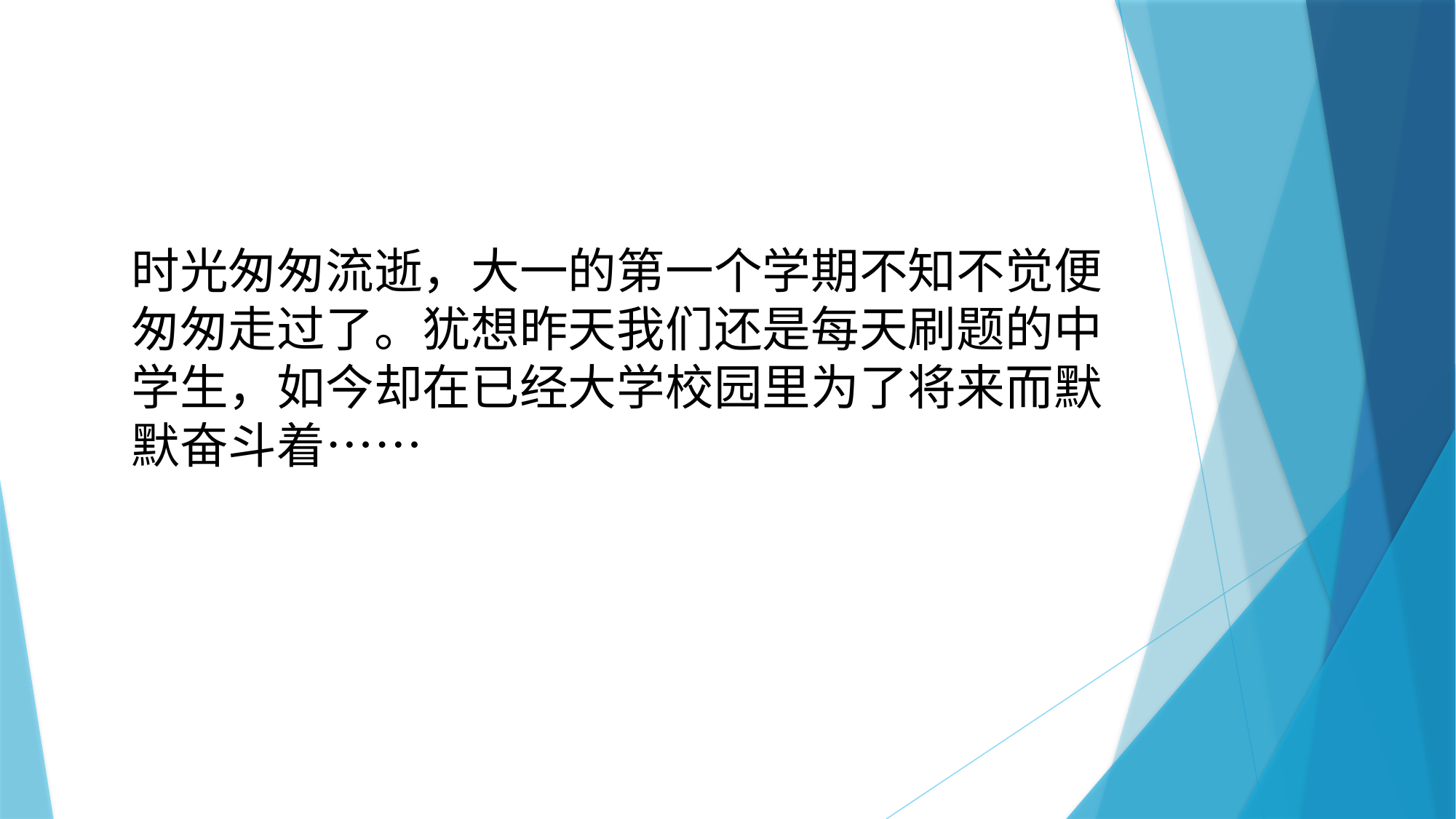

时光匆匆流逝，大一的第一个学期不知不觉便匆匆走过了。犹想昨天我们还是每天刷题的中学生，如今却在已经大学校园里为了将来而默默奋斗着……